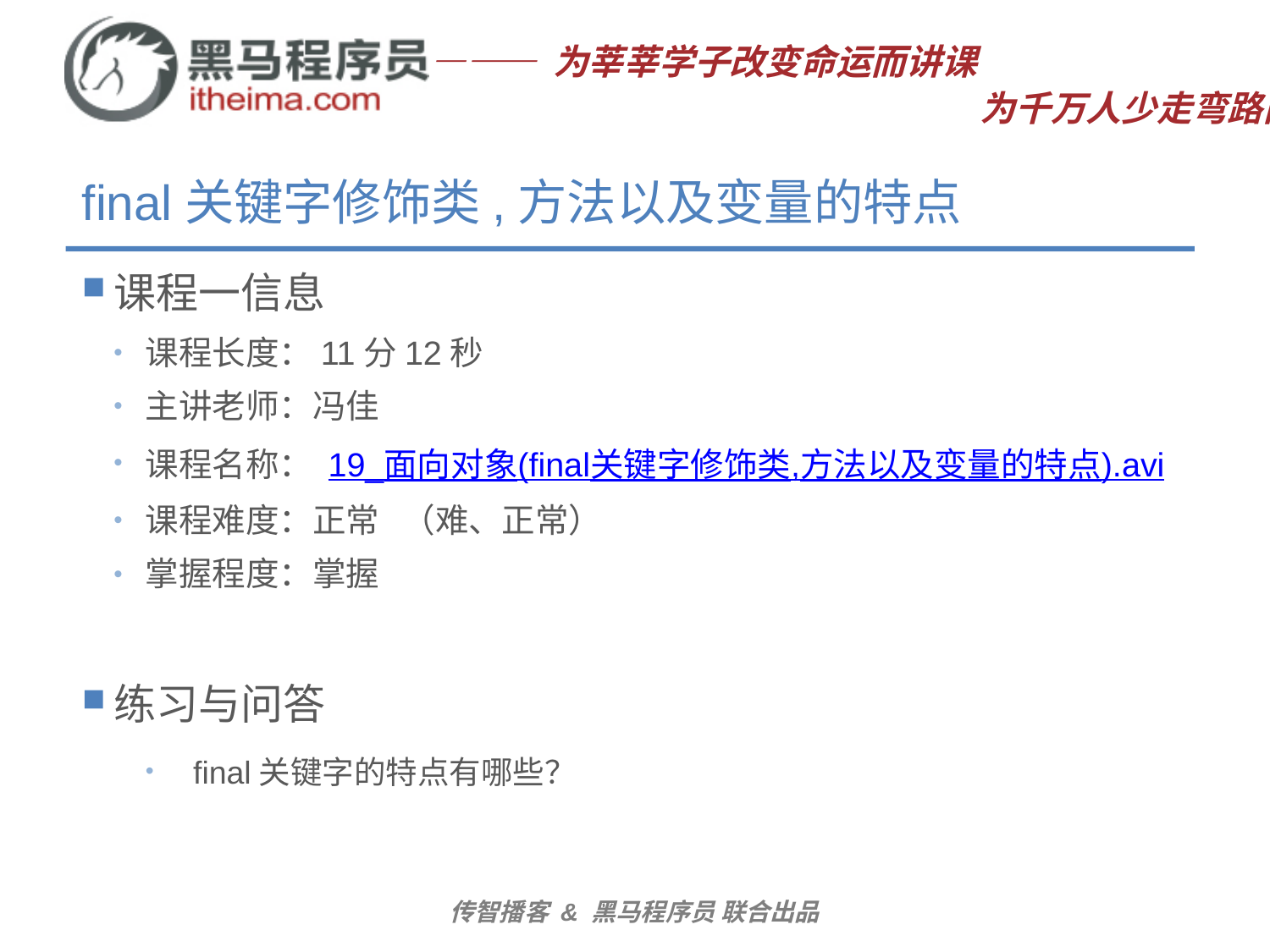

# final关键字修饰类,方法以及变量的特点
课程一信息
课程长度：11分12秒
主讲老师：冯佳
课程名称： 19_面向对象(final关键字修饰类,方法以及变量的特点).avi
课程难度：正常   （难、正常）
掌握程度：掌握

练习与问答
final关键字的特点有哪些？